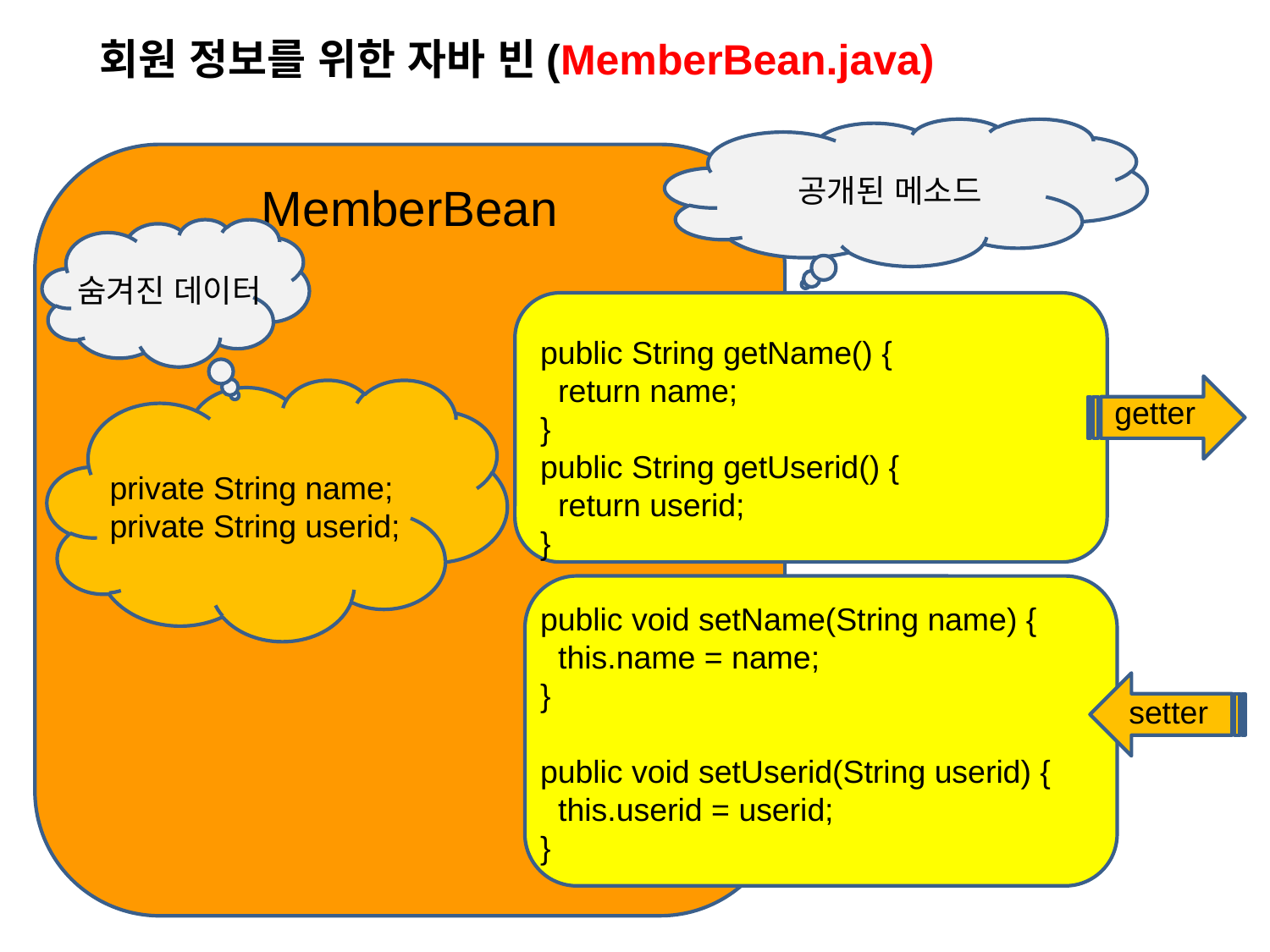

회원 정보를 위한 자바 빈(MemberBean.java)

MemberBean

공개된 메소드

숨겨진 데이터

  public String getName() {
    return name;
  }
  public String getUserid() {
    return userid;
  }

  public void setName(String name) {
    this.name = name;
  }

  public void setUserid(String userid) {
    this.userid = userid;
  }

getter

private String name;
private String userid;

setter